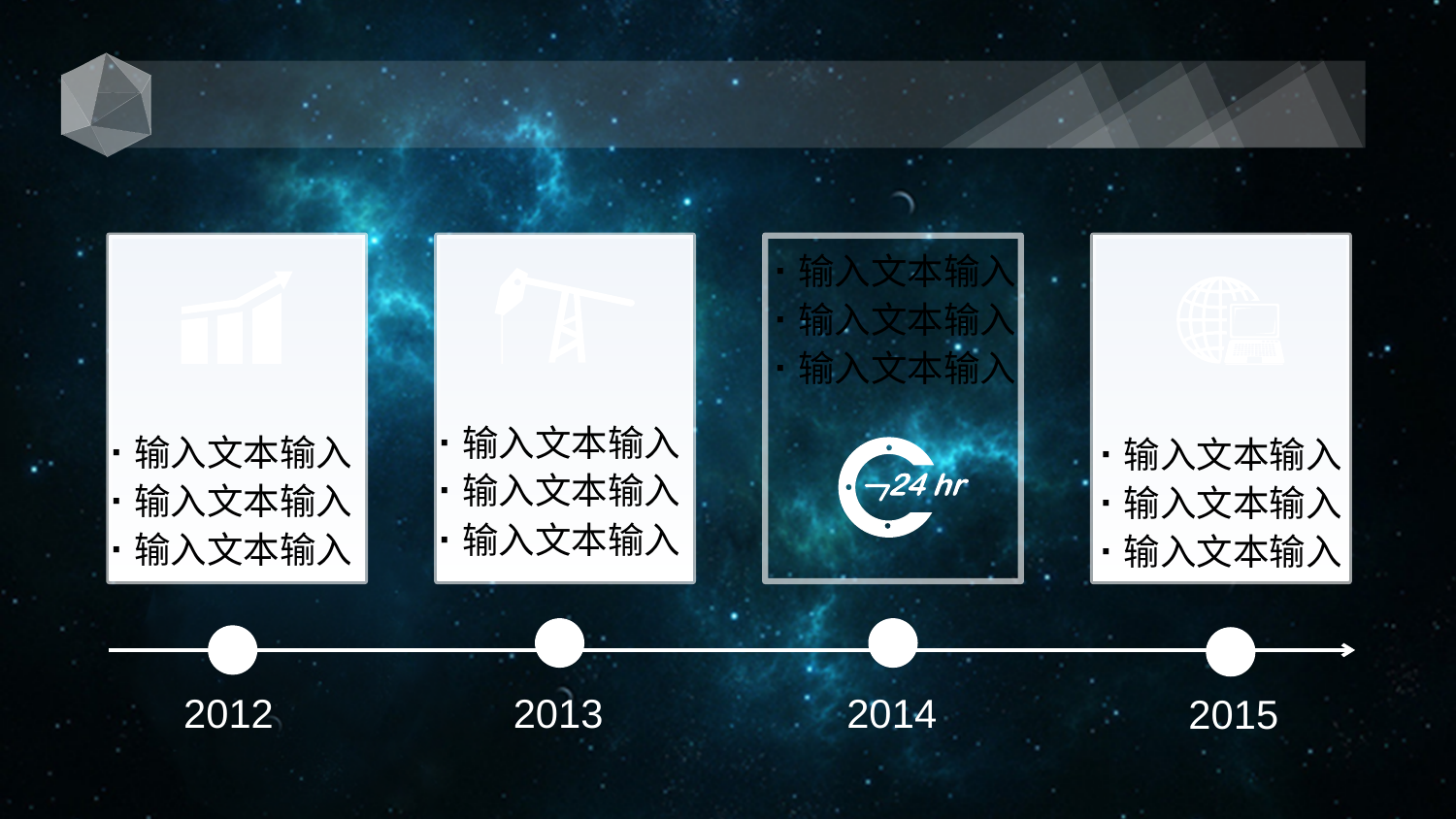

·输入文本输入
·输入文本输入
·输入文本输入

·输入文本输入
·输入文本输入
·输入文本输入

·输入文本输入
·输入文本输入
·输入文本输入

·输入文本输入
·输入文本输入
·输入文本输入

2012
2013
2014
2015